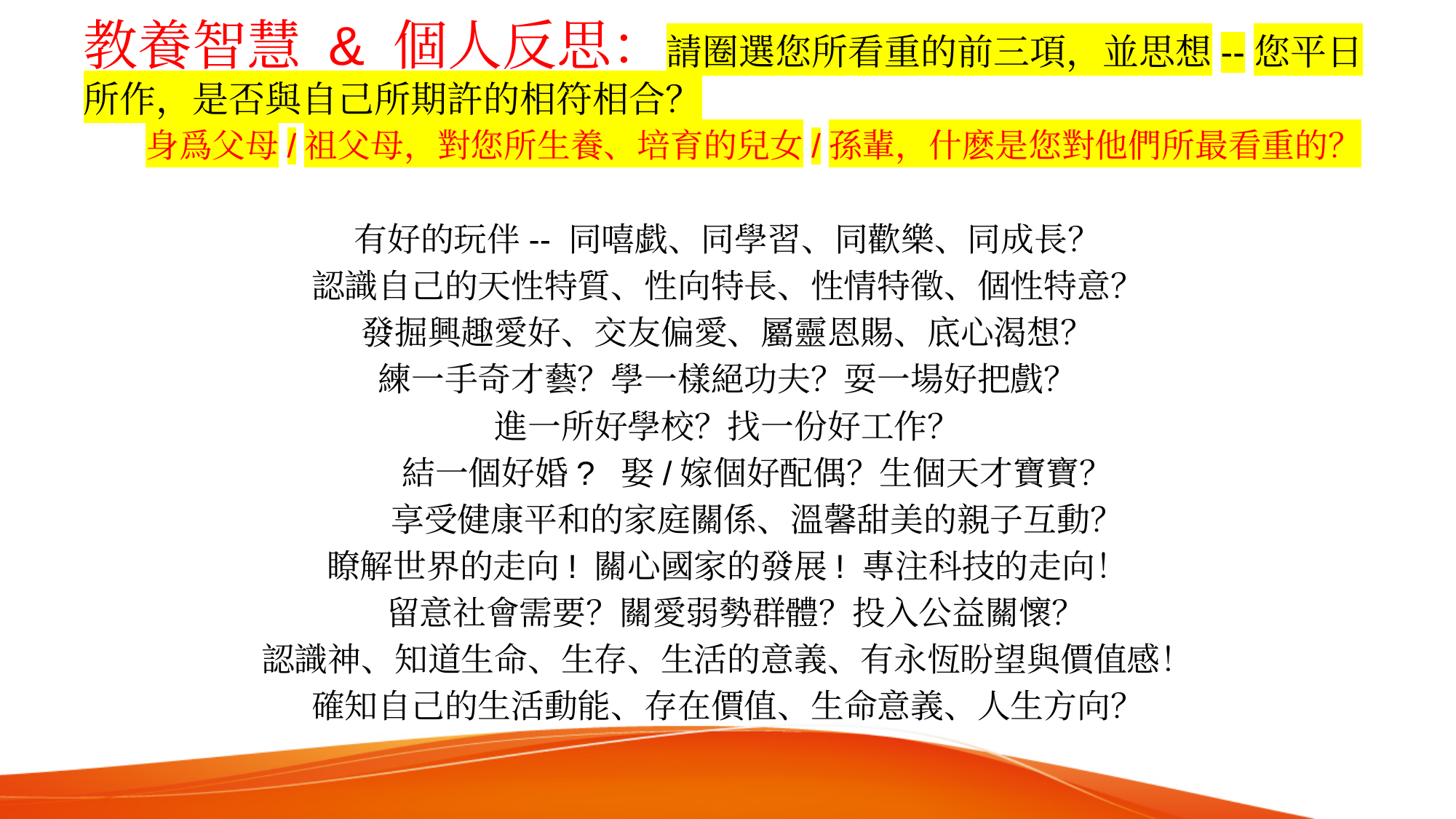

# 教養智慧 & 個人反思：請圈選您所看重的前三項，並思想--您平日所作，是否與自己所期許的相符相合？
     身爲父母/祖父母，對您所生養、培育的兒女/孫輩，什麽是您對他們所最看重的？

有好的玩伴-- 同嘻戯、同學習、同歡樂、同成長？
認識自己的天性特質、性向特長、性情特徵、個性特意？
發掘興趣愛好、交友偏愛、屬靈恩賜、底心渴想？
練一手奇才藝？學一樣絕功夫？耍一場好把戲？
進一所好學校？找一份好工作？
      結一個好婚?  娶/嫁個好配偶？生個天才寶寶？
      享受健康平和的家庭關係、溫馨甜美的親子互動？
瞭解世界的走向! 關心國家的發展! 專注科技的走向！
 留意社會需要？關愛弱勢群體？投入公益關懷？
認識神、知道生命、生存、生活的意義、有永恆盼望與價值感！
確知自己的生活動能、存在價值、生命意義、人生方向？